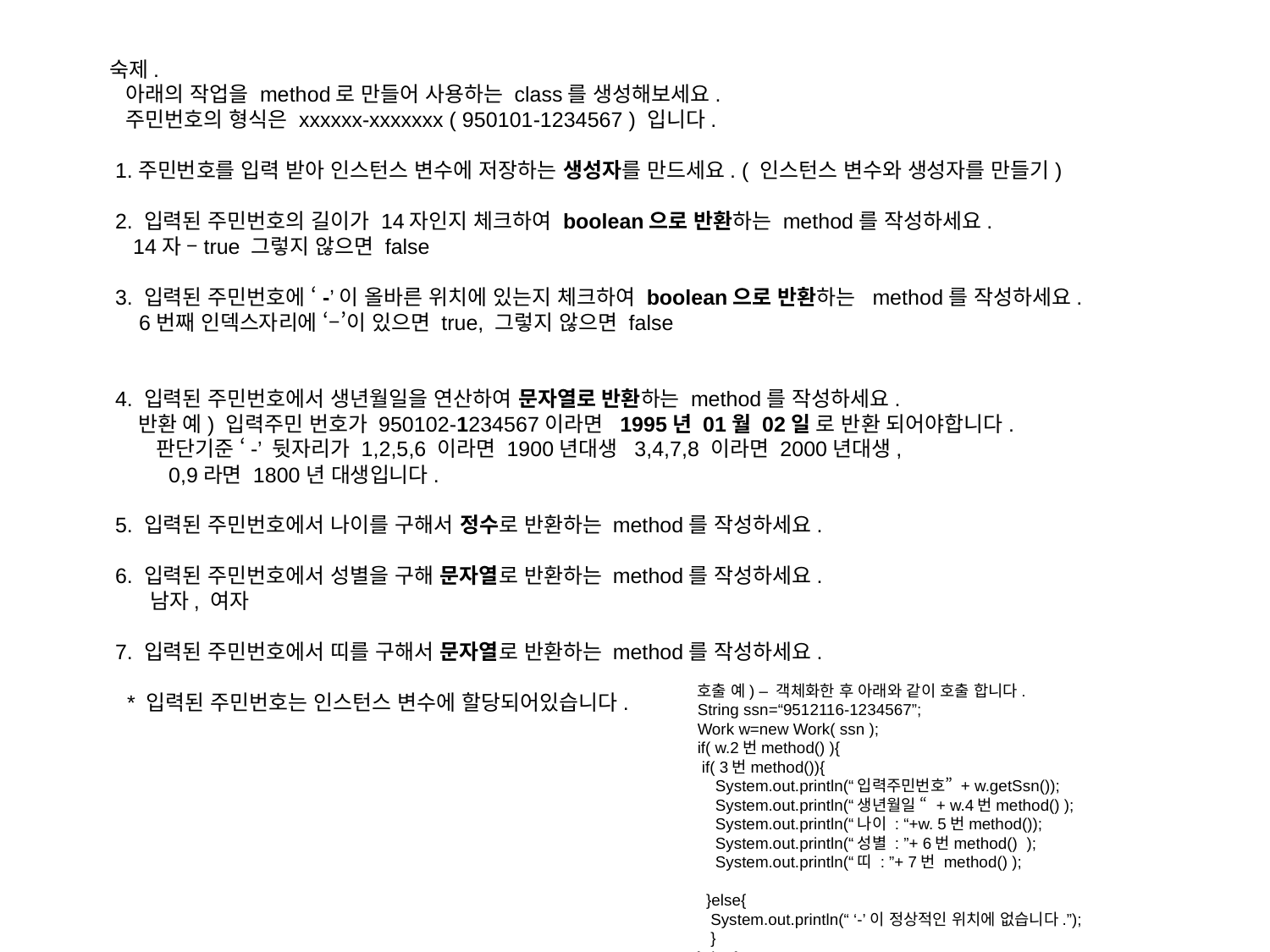

숙제.
  아래의 작업을 method로 만들어 사용하는 class를 생성해보세요.
  주민번호의 형식은 xxxxxx-xxxxxxx ( 950101-1234567 ) 입니다.

 1.주민번호를 입력 받아 인스턴스 변수에 저장하는 생성자를 만드세요. ( 인스턴스 변수와 생성자를 만들기)

 2. 입력된 주민번호의 길이가 14자인지 체크하여 boolean으로 반환하는 method를 작성하세요.
    14자 –true 그렇지 않으면 false

 3. 입력된 주민번호에 ‘-’이 올바른 위치에 있는지 체크하여 boolean으로 반환하는  method를 작성하세요.
     6번째 인덱스자리에 ‘–’이 있으면 true, 그렇지 않으면 false

 4. 입력된 주민번호에서 생년월일을 연산하여 문자열로 반환하는 method를 작성하세요.
    반환 예) 입력주민 번호가 950102-1234567이라면  1995년 01월 02일 로 반환 되어야합니다.
       판단기준 ‘-’ 뒷자리가 1,2,5,6 이라면 1900년대생  3,4,7,8 이라면 2000년대생,
          0,9라면 1800년 대생입니다.

 5. 입력된 주민번호에서 나이를 구해서 정수로 반환하는 method를 작성하세요.

 6. 입력된 주민번호에서 성별을 구해 문자열로 반환하는 method를 작성하세요.
      남자, 여자

 7. 입력된 주민번호에서 띠를 구해서 문자열로 반환하는 method를 작성하세요.

   * 입력된 주민번호는 인스턴스 변수에 할당되어있습니다.

호출 예) – 객체화한 후 아래와 같이 호출 합니다.
String ssn=“9512116-1234567”;
Work w=new Work( ssn );
if( w.2번method() ){
 if( 3번method()){
    System.out.println(“입력주민번호” + w.getSsn());
    System.out.println(“생년월일 “ + w.4번method() );
    System.out.println(“나이 : “+w. 5번method());
    System.out.println(“성별 : ”+ 6번method()  );
    System.out.println(“띠 : ”+ 7번 method() );

  }else{
   System.out.println(“ ‘-’이 정상적인 위치에 없습니다.”);
   }
}else{
 System.out.println(“주민번호의 글자수가 맞지 않습니다.”);
}//end else